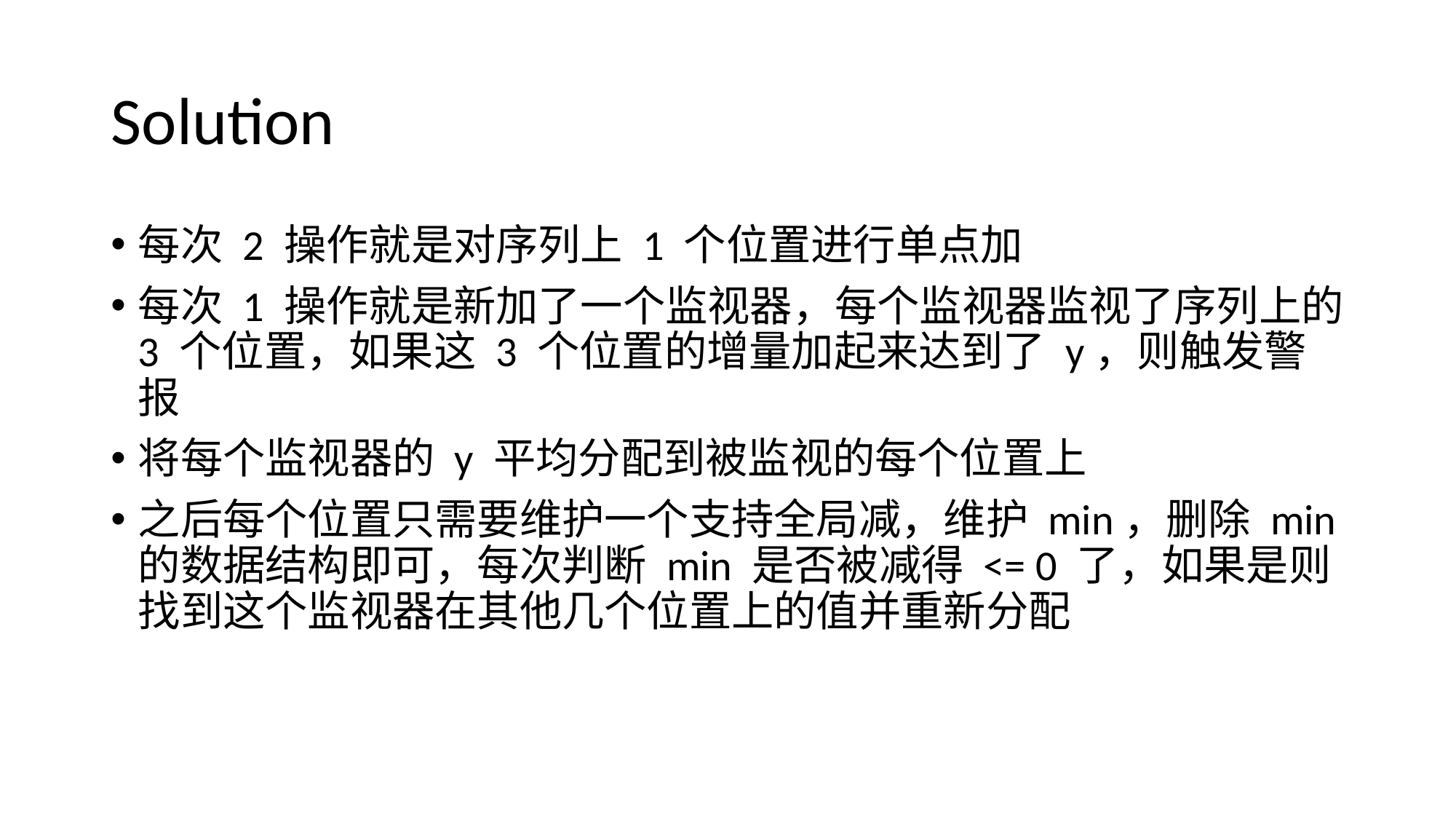

# Solution
每次 2 操作就是对序列上 1 个位置进行单点加
每次 1 操作就是新加了一个监视器，每个监视器监视了序列上的 3 个位置，如果这 3 个位置的增量加起来达到了 y，则触发警报
将每个监视器的 y 平均分配到被监视的每个位置上
之后每个位置只需要维护一个支持全局减，维护 min，删除 min 的数据结构即可，每次判断 min 是否被减得 <= 0 了，如果是则找到这个监视器在其他几个位置上的值并重新分配